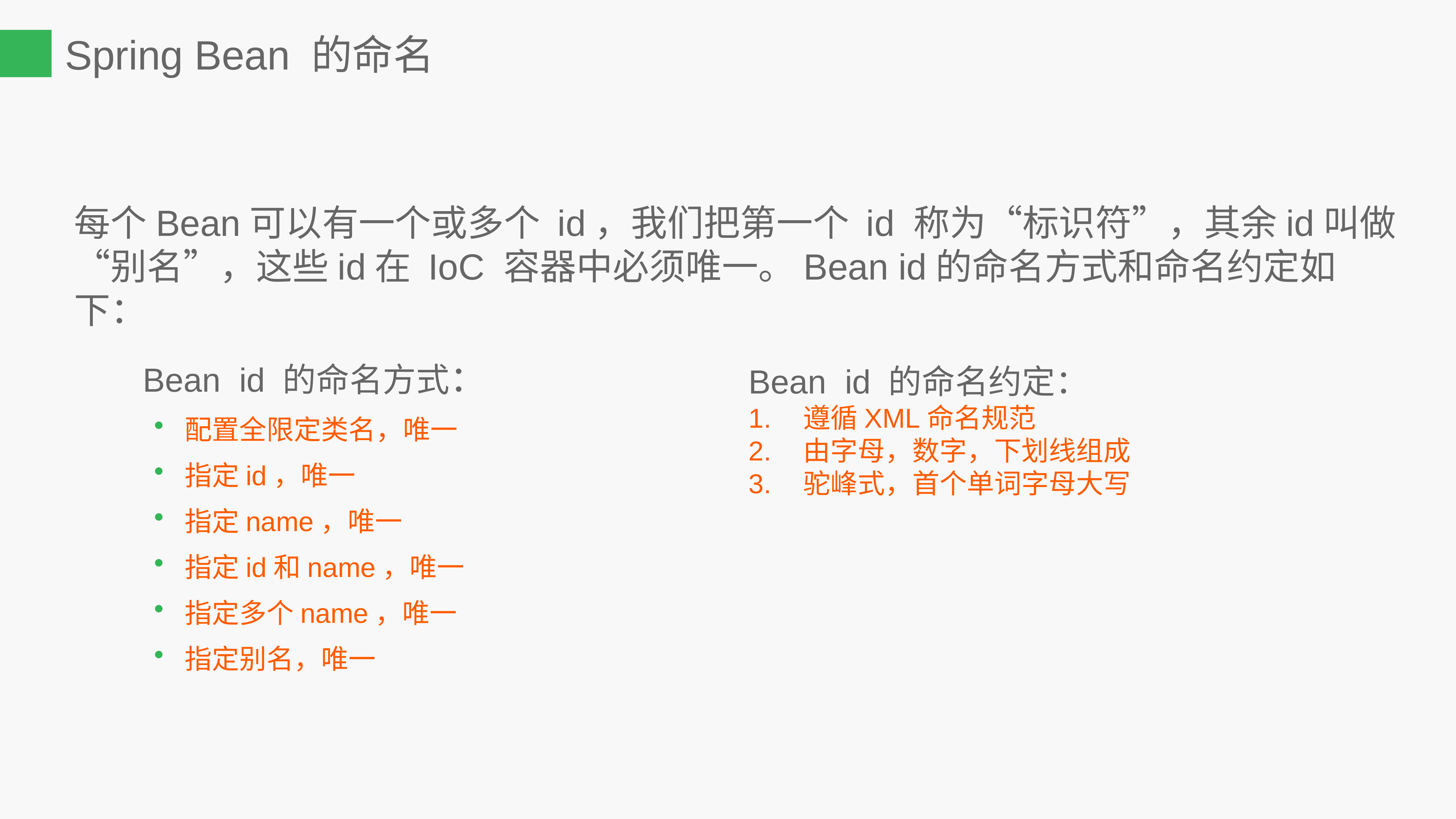

Spring Bean 的命名

每个Bean可以有一个或多个 id，我们把第一个 id 称为“标识符”，其余id叫做“别名”，这些id在 IoC 容器中必须唯一。Bean id的命名方式和命名约定如下：
Bean  id 的命名方式：
配置全限定类名，唯一
指定id，唯一
指定name，唯一
指定id和name，唯一
指定多个name，唯一
指定别名，唯一
Bean  id 的命名约定：
遵循XML命名规范
由字母，数字，下划线组成
驼峰式，首个单词字母大写